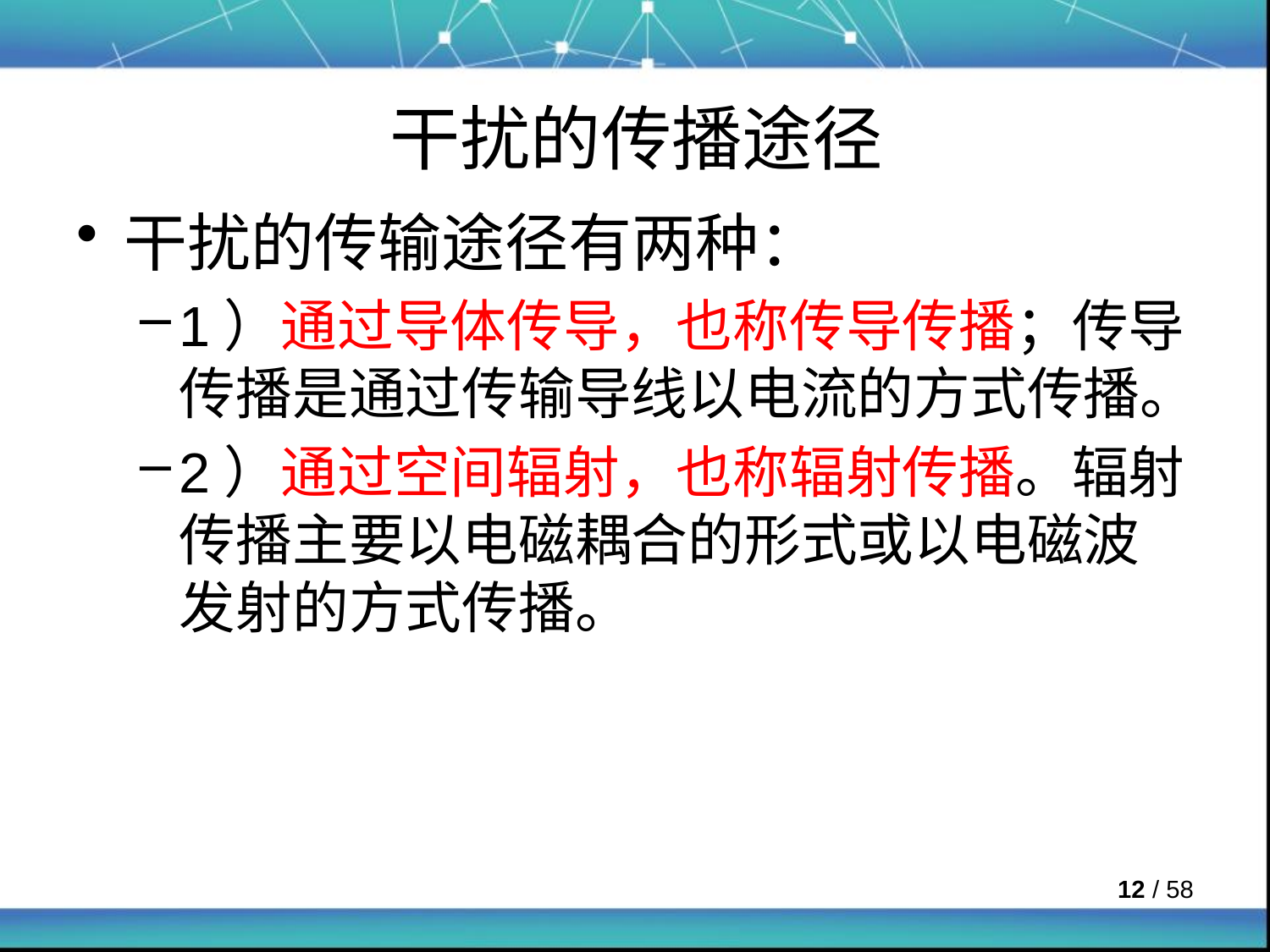

# 干扰的传播途径
干扰的传输途径有两种：
1）通过导体传导，也称传导传播；传导传播是通过传输导线以电流的方式传播。
2）通过空间辐射，也称辐射传播。辐射传播主要以电磁耦合的形式或以电磁波发射的方式传播。
12 / 58